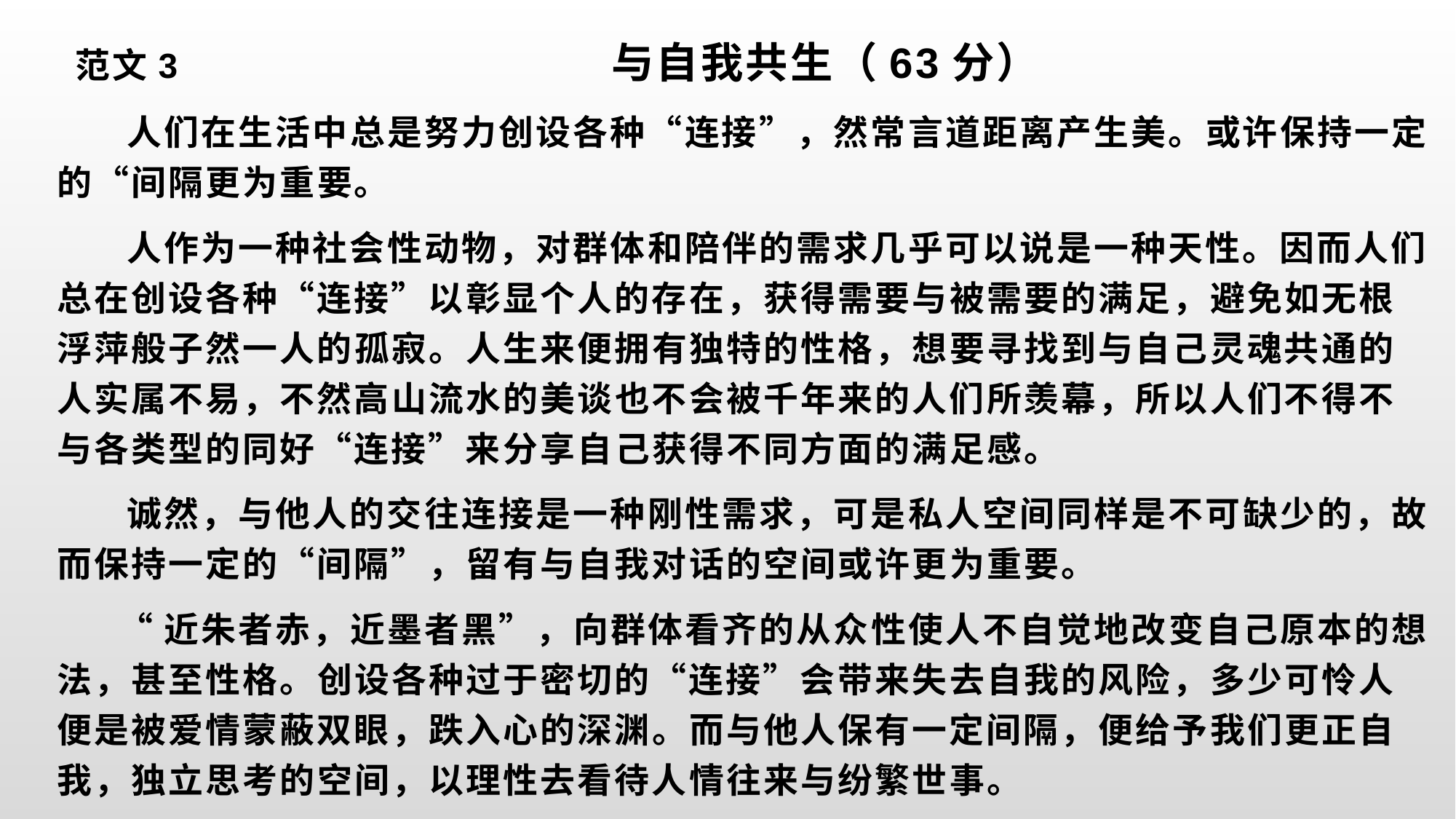

范文3                                   与自我共生（63分）
      人们在生活中总是努力创设各种“连接”，然常言道距离产生美。或许保持一定的“间隔更为重要。
      人作为一种社会性动物，对群体和陪伴的需求几乎可以说是一种天性。因而人们总在创设各种“连接”以彰显个人的存在，获得需要与被需要的满足，避免如无根浮萍般子然一人的孤寂。人生来便拥有独特的性格，想要寻找到与自己灵魂共通的人实属不易，不然高山流水的美谈也不会被千年来的人们所羡幕，所以人们不得不与各类型的同好“连接”来分享自己获得不同方面的满足感。
      诚然，与他人的交往连接是一种刚性需求，可是私人空间同样是不可缺少的，故而保持一定的“间隔”，留有与自我对话的空间或许更为重要。
      “近朱者赤，近墨者黑”，向群体看齐的从众性使人不自觉地改变自己原本的想法，甚至性格。创设各种过于密切的“连接”会带来失去自我的风险，多少可怜人便是被爱情蒙蔽双眼，跌入心的深渊。而与他人保有一定间隔，便给予我们更正自我，独立思考的空间，以理性去看待人情往来与纷繁世事。